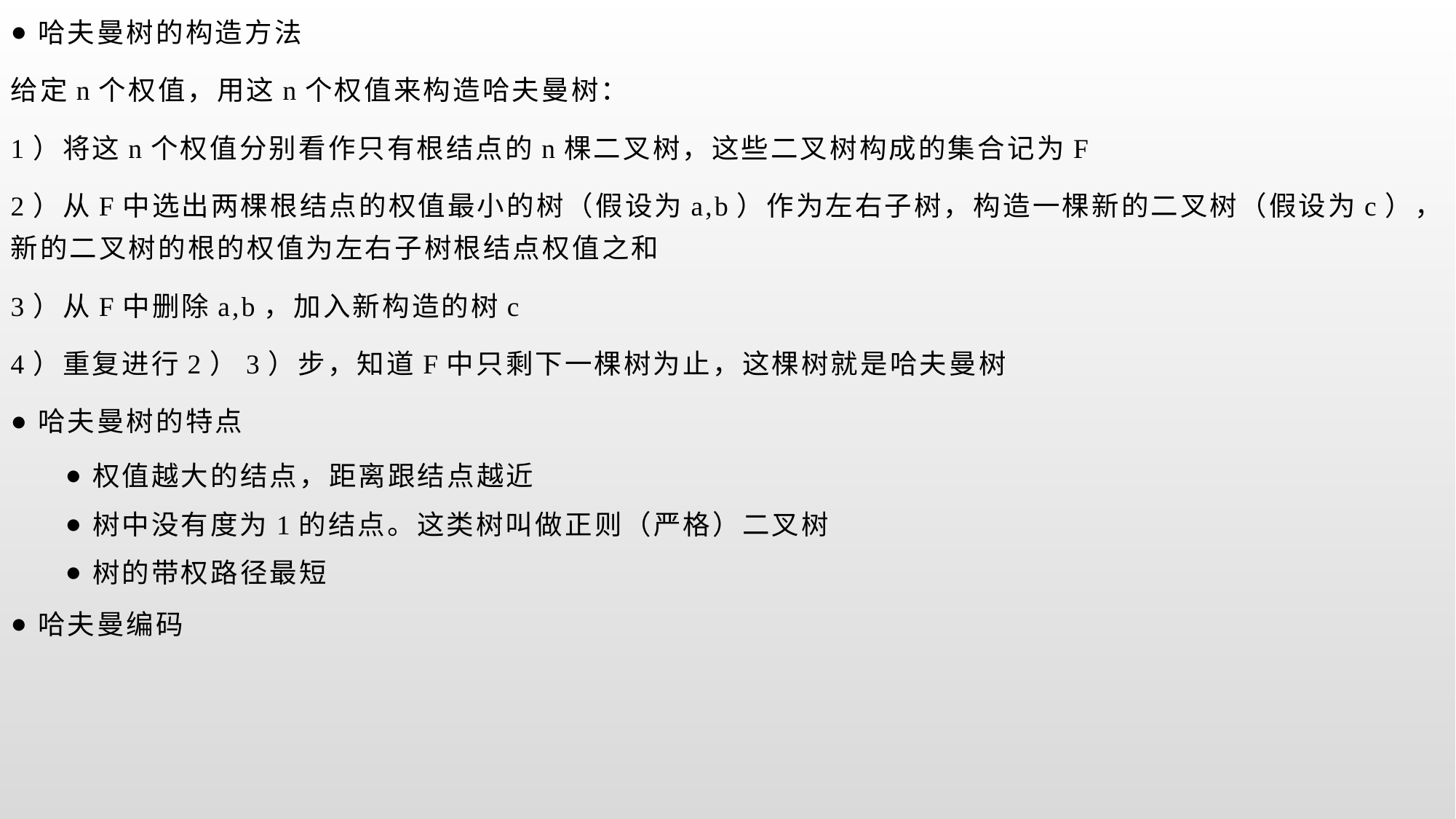

哈夫曼树的构造方法
给定n个权值，用这n个权值来构造哈夫曼树：
1）将这n个权值分别看作只有根结点的n棵二叉树，这些二叉树构成的集合记为F
2）从F中选出两棵根结点的权值最小的树（假设为a,b）作为左右子树，构造一棵新的二叉树（假设为c），新的二叉树的根的权值为左右子树根结点权值之和
3）从F中删除a,b，加入新构造的树c
4）重复进行2）3）步，知道F中只剩下一棵树为止，这棵树就是哈夫曼树
哈夫曼树的特点
权值越大的结点，距离跟结点越近
树中没有度为1的结点。这类树叫做正则（严格）二叉树
树的带权路径最短
哈夫曼编码